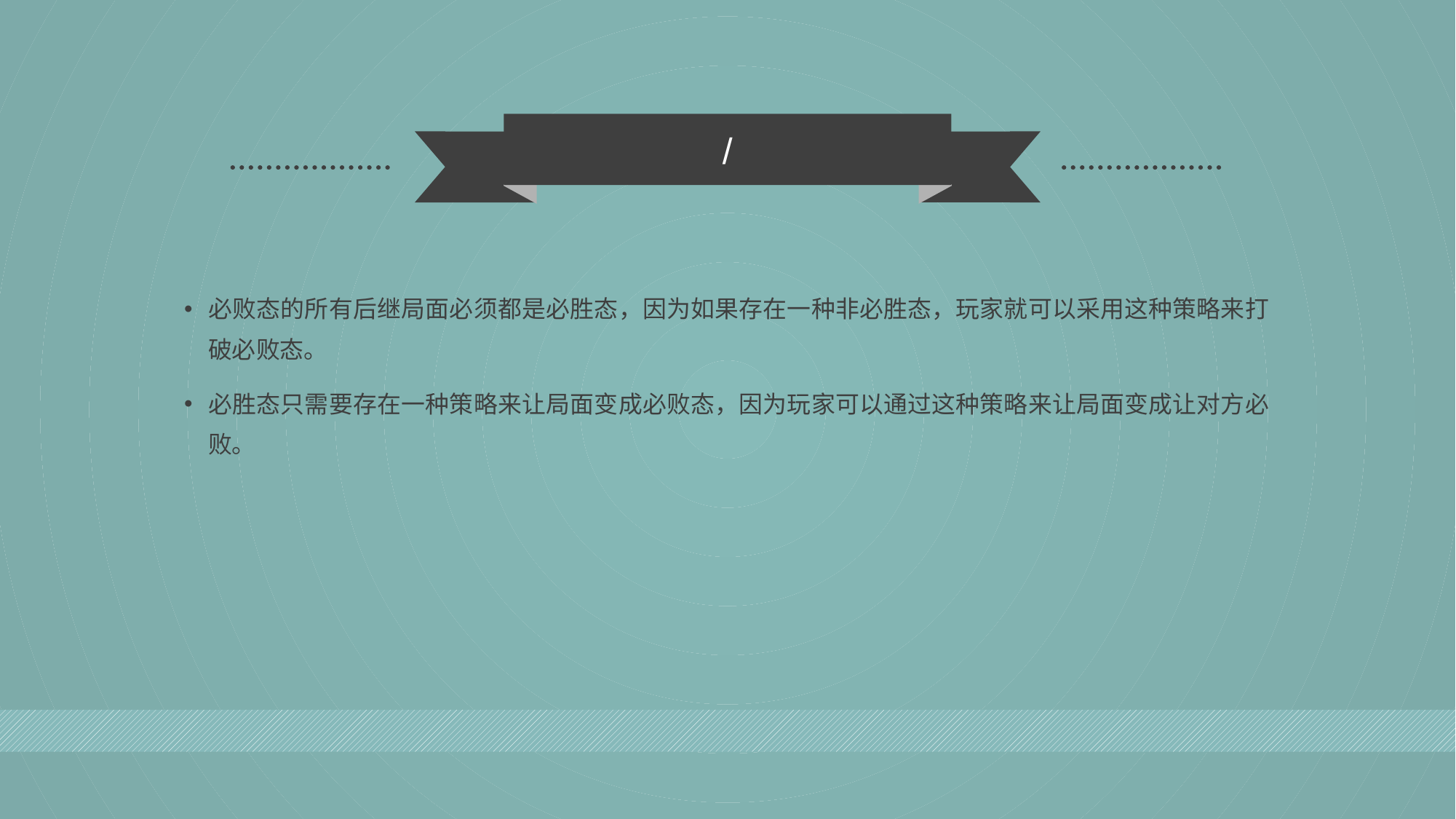

/

必败态的所有后继局面必须都是必胜态，因为如果存在一种非必胜态，玩家就可以采用这种策略来打破必败态。
必胜态只需要存在一种策略来让局面变成必败态，因为玩家可以通过这种策略来让局面变成让对方必败。